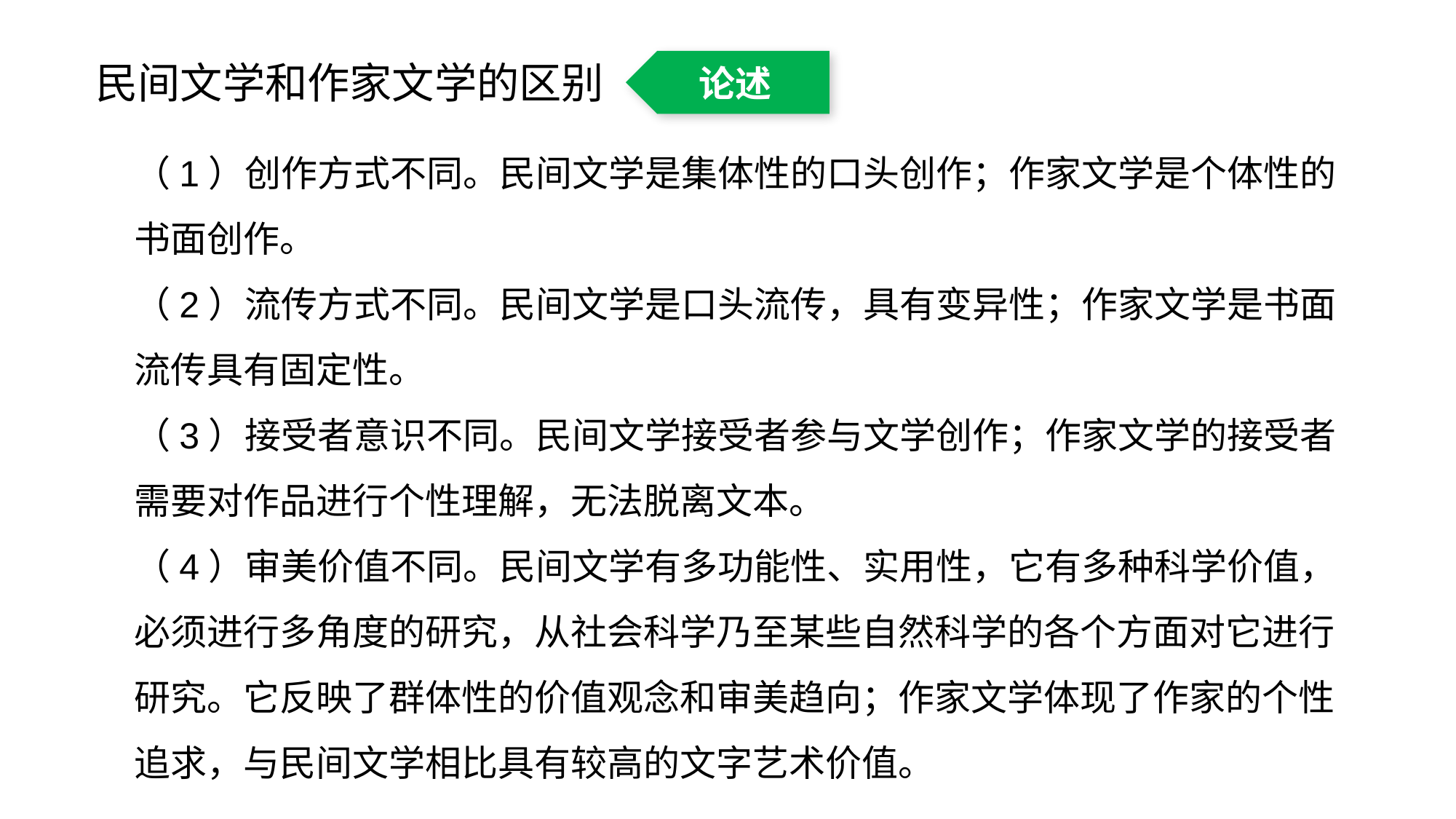

论述
民间文学和作家文学的区别
（1）创作方式不同。民间文学是集体性的口头创作；作家文学是个体性的书面创作。
（2）流传方式不同。民间文学是口头流传，具有变异性；作家文学是书面流传具有固定性。
（3）接受者意识不同。民间文学接受者参与文学创作；作家文学的接受者需要对作品进行个性理解，无法脱离文本。
（4）审美价值不同。民间文学有多功能性、实用性，它有多种科学价值，必须进行多角度的研究，从社会科学乃至某些自然科学的各个方面对它进行研究。它反映了群体性的价值观念和审美趋向；作家文学体现了作家的个性追求，与民间文学相比具有较高的文字艺术价值。